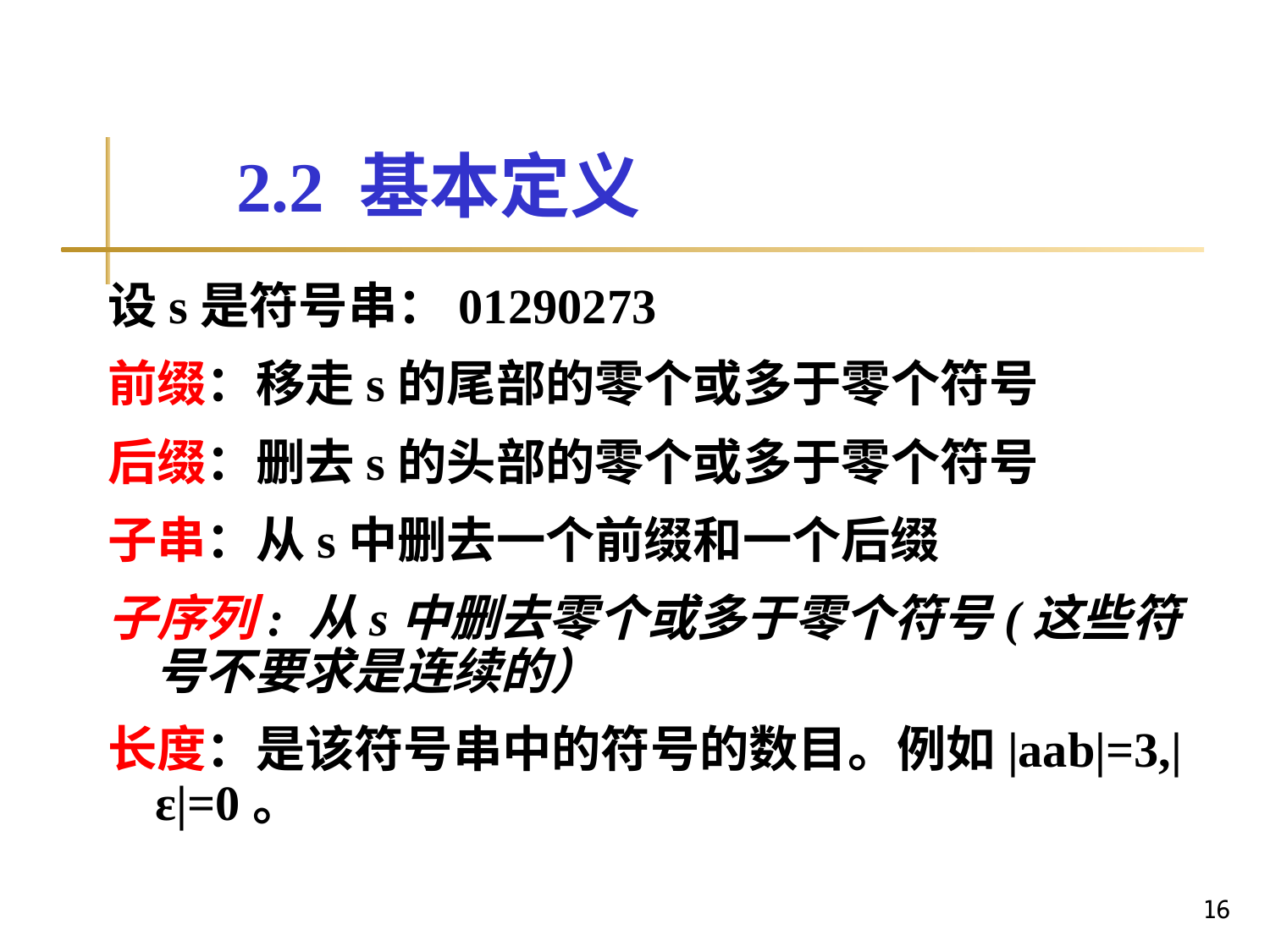

# 2.2 基本定义
设s是符号串：01290273
前缀：移走s的尾部的零个或多于零个符号
后缀：删去s的头部的零个或多于零个符号
子串：从s中删去一个前缀和一个后缀
子序列: 从s中删去零个或多于零个符号(这些符号不要求是连续的）
长度：是该符号串中的符号的数目。例如|aab|=3,|ε|=0。
16